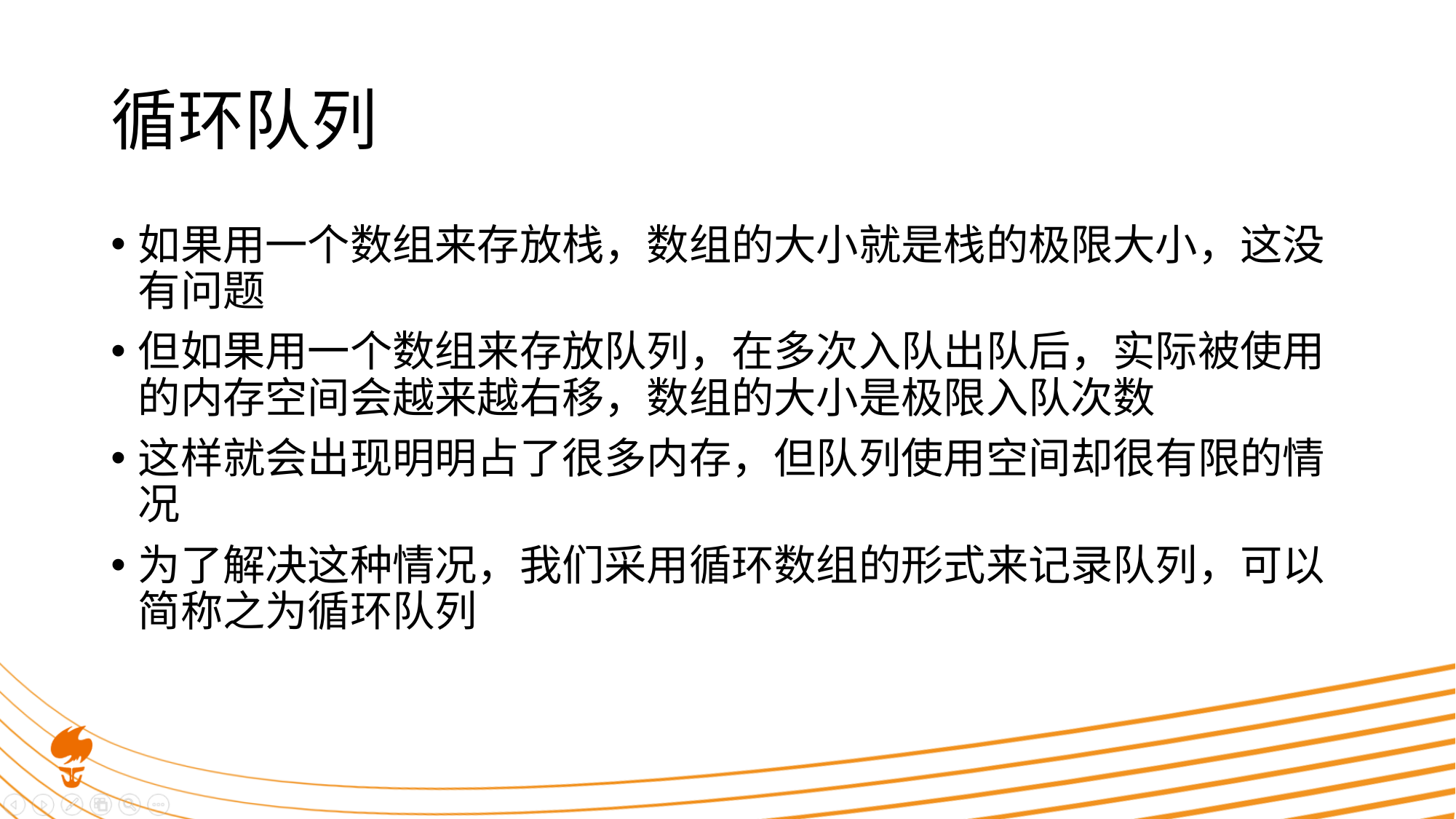

# 循环队列
如果用一个数组来存放栈，数组的大小就是栈的极限大小，这没有问题
但如果用一个数组来存放队列，在多次入队出队后，实际被使用的内存空间会越来越右移，数组的大小是极限入队次数
这样就会出现明明占了很多内存，但队列使用空间却很有限的情况
为了解决这种情况，我们采用循环数组的形式来记录队列，可以简称之为循环队列